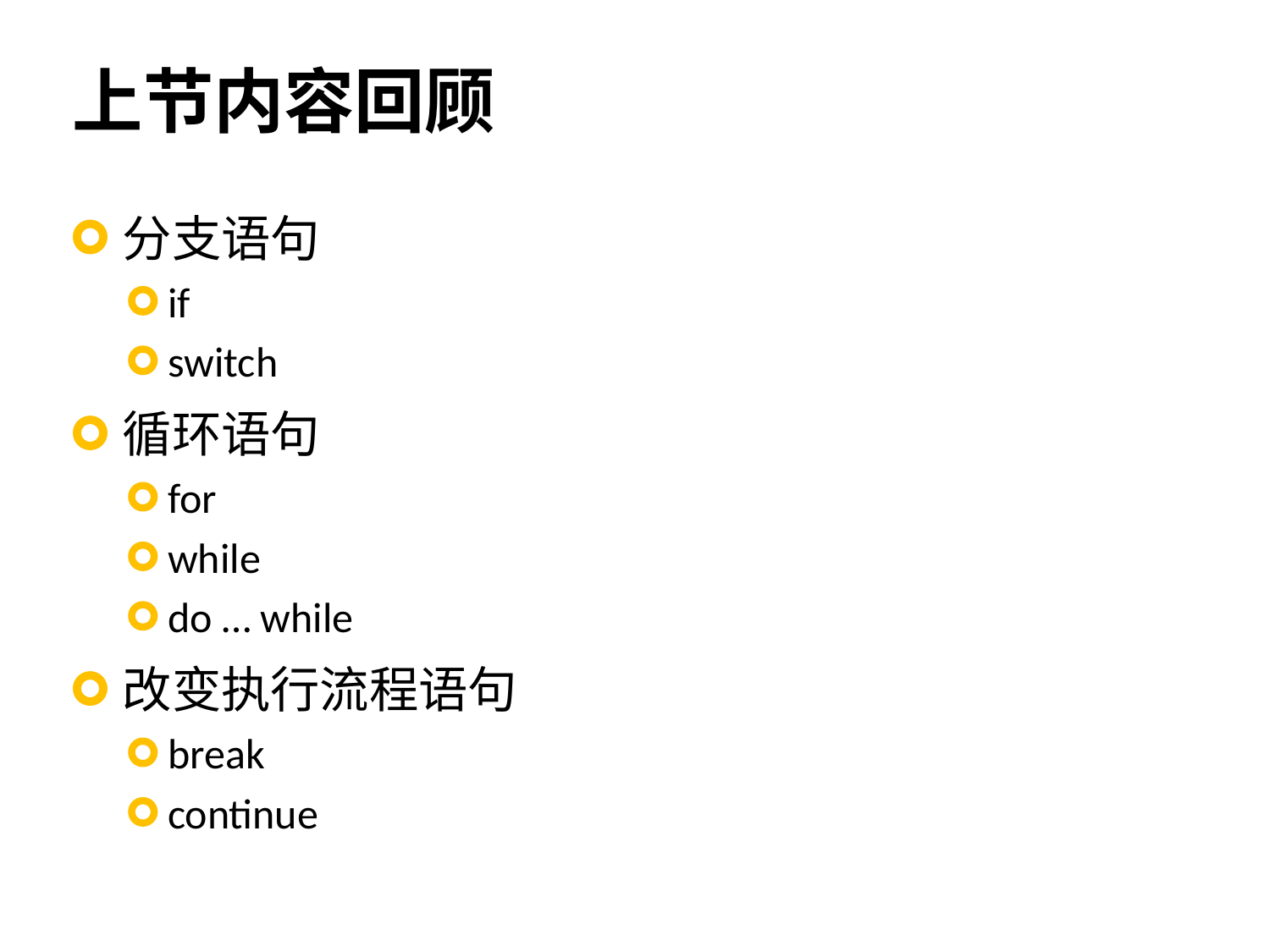

# 上节内容回顾
分支语句
if
switch
循环语句
for
while
do … while
改变执行流程语句
break
continue